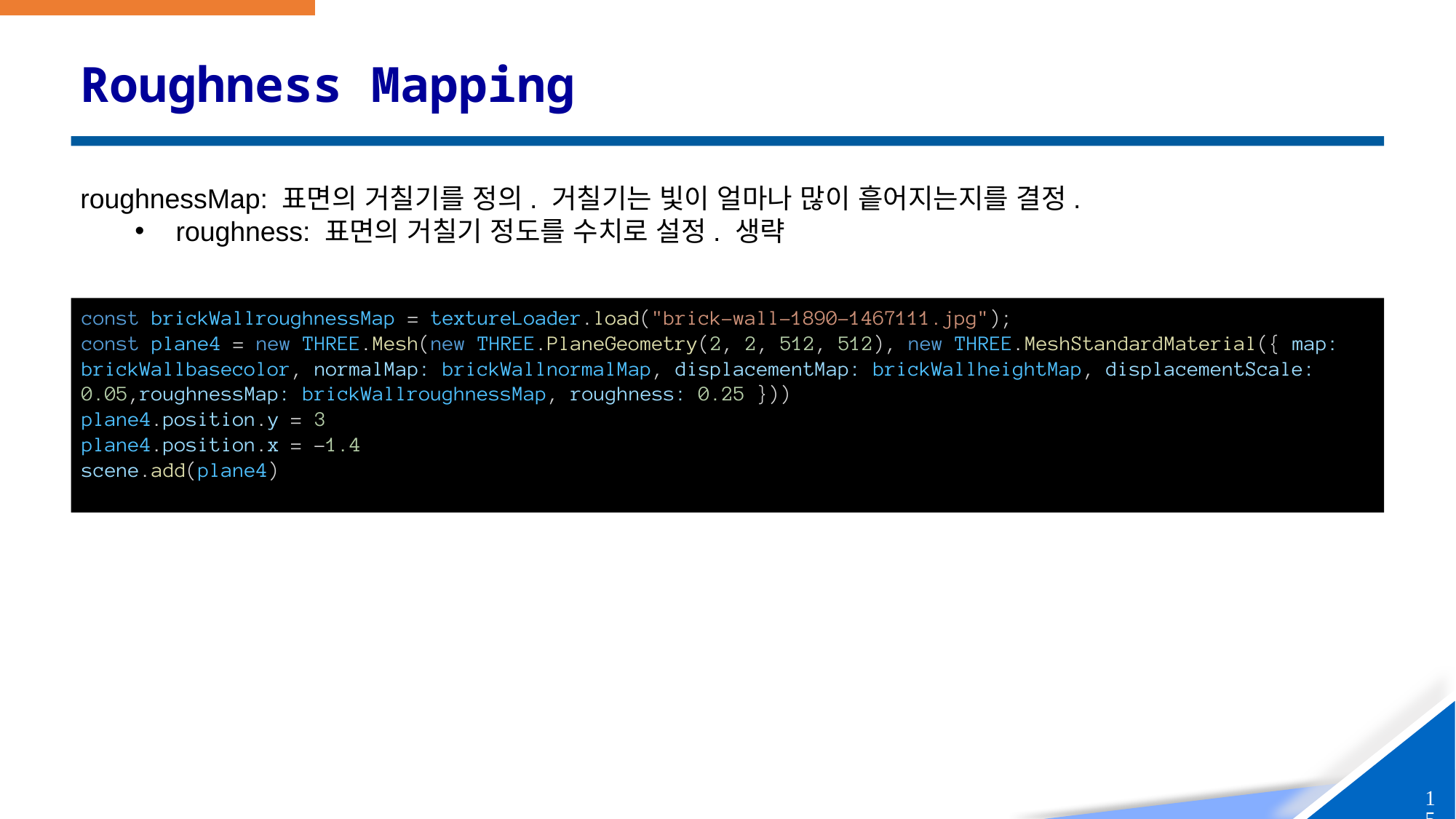

# Roughness Mapping
roughnessMap: 표면의 거칠기를 정의. 거칠기는 빛이 얼마나 많이 흩어지는지를 결정.
roughness: 표면의 거칠기 정도를 수치로 설정. 생략
const brickWallroughnessMap = textureLoader.load("brick-wall-1890-1467111.jpg");
const plane4 = new THREE.Mesh(new THREE.PlaneGeometry(2, 2, 512, 512), new THREE.MeshStandardMaterial({ map: brickWallbasecolor, normalMap: brickWallnormalMap, displacementMap: brickWallheightMap, displacementScale: 0.05,roughnessMap: brickWallroughnessMap, roughness: 0.25 }))
plane4.position.y = 3
plane4.position.x = -1.4
scene.add(plane4)

15